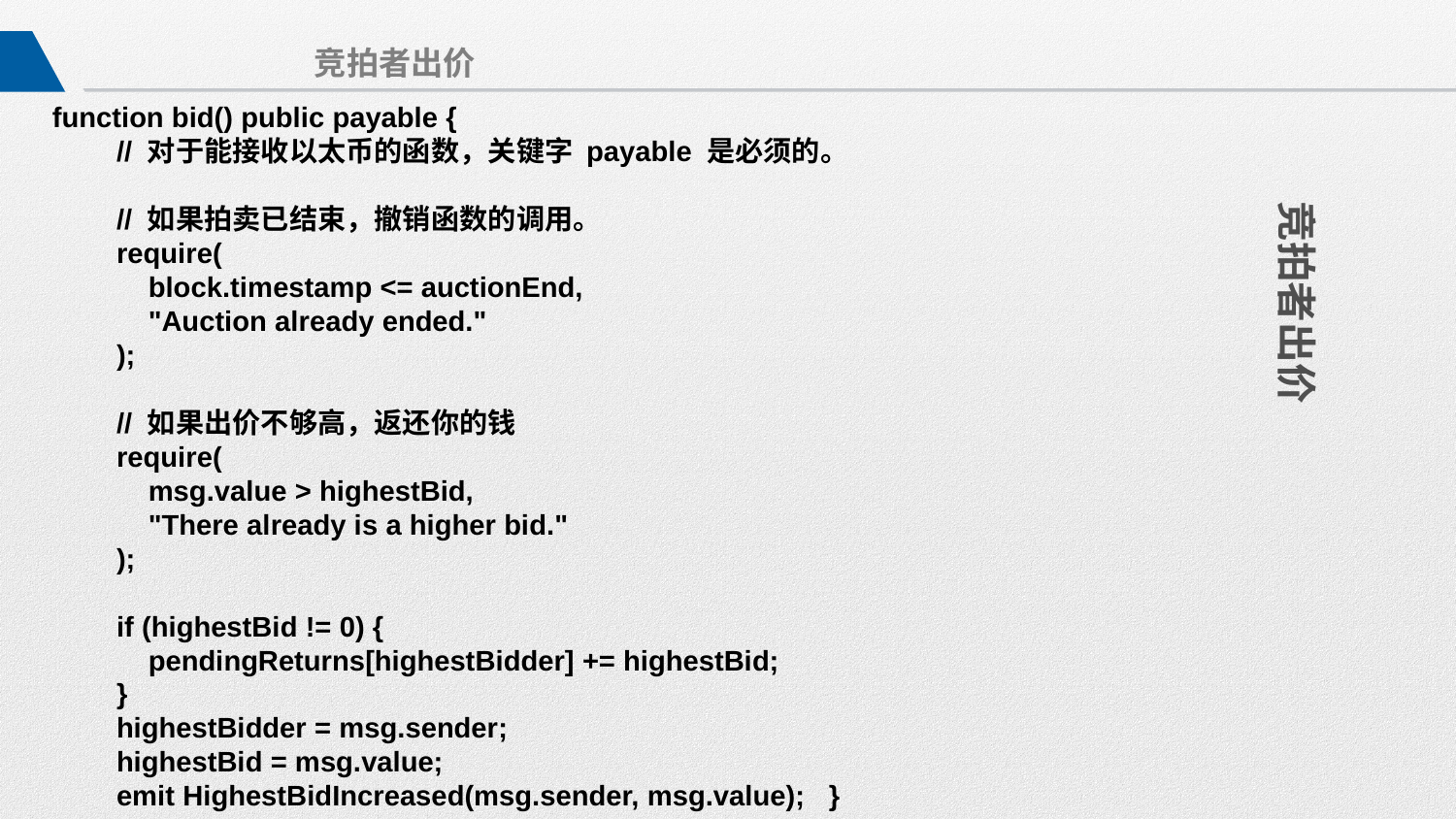

竞拍者出价
function bid() public payable {
        // 对于能接收以太币的函数，关键字 payable 是必须的。

        // 如果拍卖已结束，撤销函数的调用。
        require(
            block.timestamp <= auctionEnd,
            "Auction already ended."
        );

        // 如果出价不够高，返还你的钱
        require(
            msg.value > highestBid,
            "There already is a higher bid."
        );

        if (highestBid != 0) {
            pendingReturns[highestBidder] += highestBid;
        }
        highestBidder = msg.sender;
        highestBid = msg.value;
        emit HighestBidIncreased(msg.sender, msg.value);   }

竞拍者出价